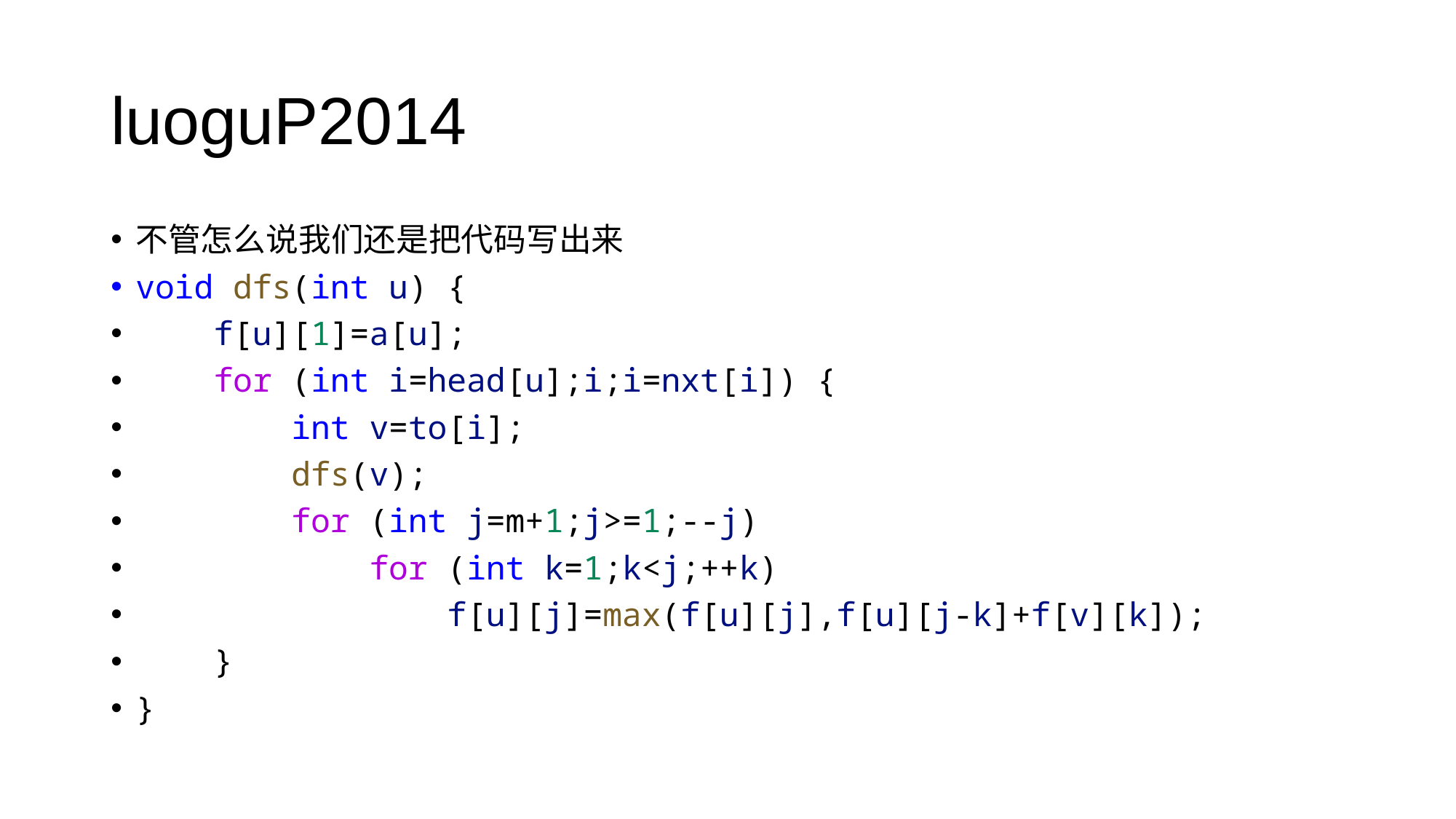

# luoguP2014
不管怎么说我们还是把代码写出来
void dfs(int u) {
    f[u][1]=a[u];
    for (int i=head[u];i;i=nxt[i]) {
        int v=to[i];
        dfs(v);
        for (int j=m+1;j>=1;--j)
            for (int k=1;k<j;++k)
                f[u][j]=max(f[u][j],f[u][j-k]+f[v][k]);
    }
}